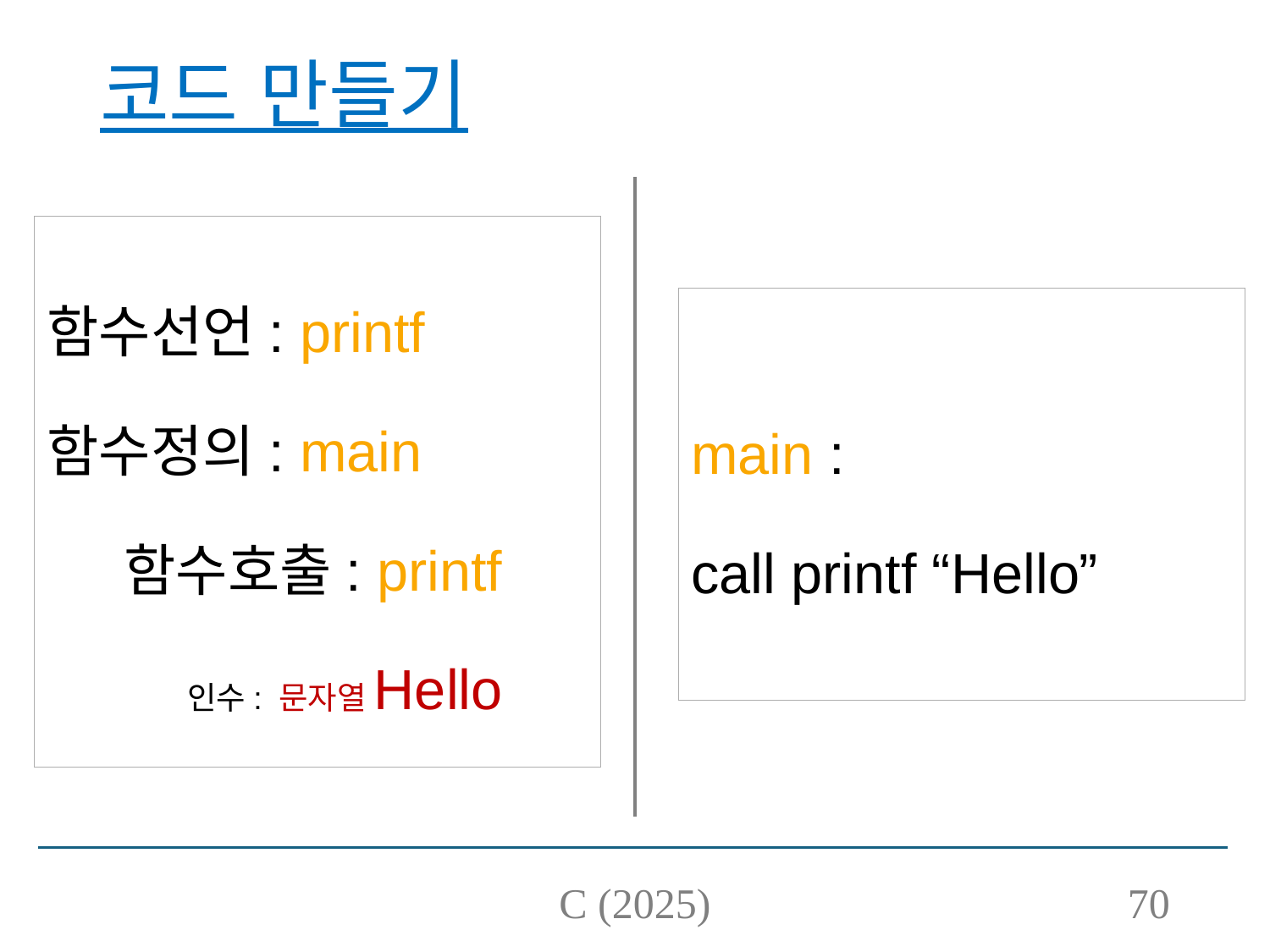

# 코드 만들기
함수선언: printf
함수정의: main
    함수호출: printf
        인수: 문자열Hello
main :
call printf “Hello”
C (2025)
70